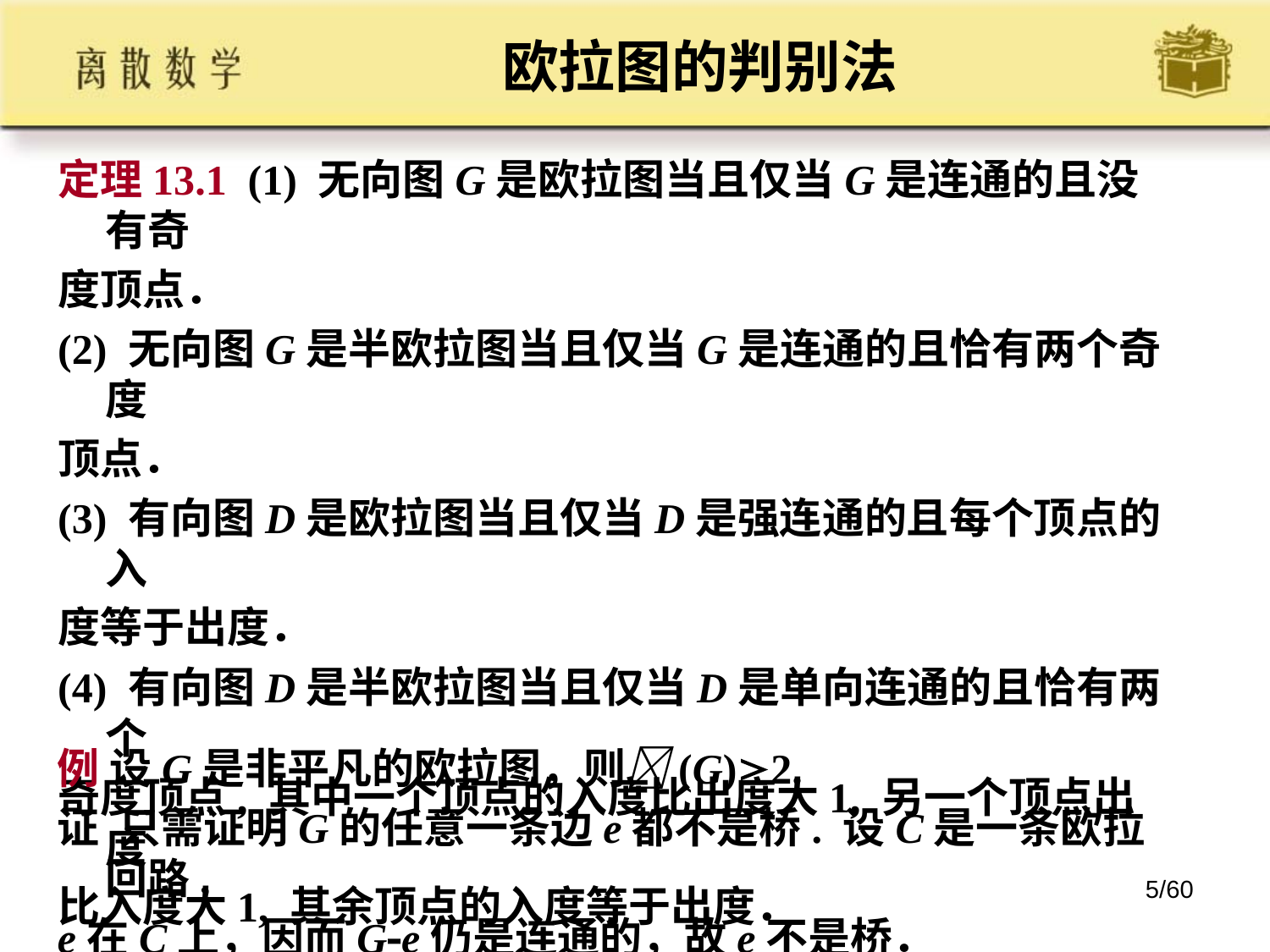

# 欧拉图的判别法
定理13.1  (1) 无向图G是欧拉图当且仅当G是连通的且没有奇
度顶点．
(2) 无向图G是半欧拉图当且仅当G是连通的且恰有两个奇度
顶点．
(3) 有向图D是欧拉图当且仅当D是强连通的且每个顶点的入
度等于出度．
(4) 有向图D是半欧拉图当且仅当D是单向连通的且恰有两个
奇度顶点, 其中一个顶点的入度比出度大1, 另一个顶点出度
比入度大1, 其余顶点的入度等于出度．
例 设G是非平凡的欧拉图，则λ(G)≥2.
证  只需证明G的任意一条边e都不是桥. 设C是一条欧拉回路,
e在C上，因而G−e仍是连通的，故e不是桥．
5/60